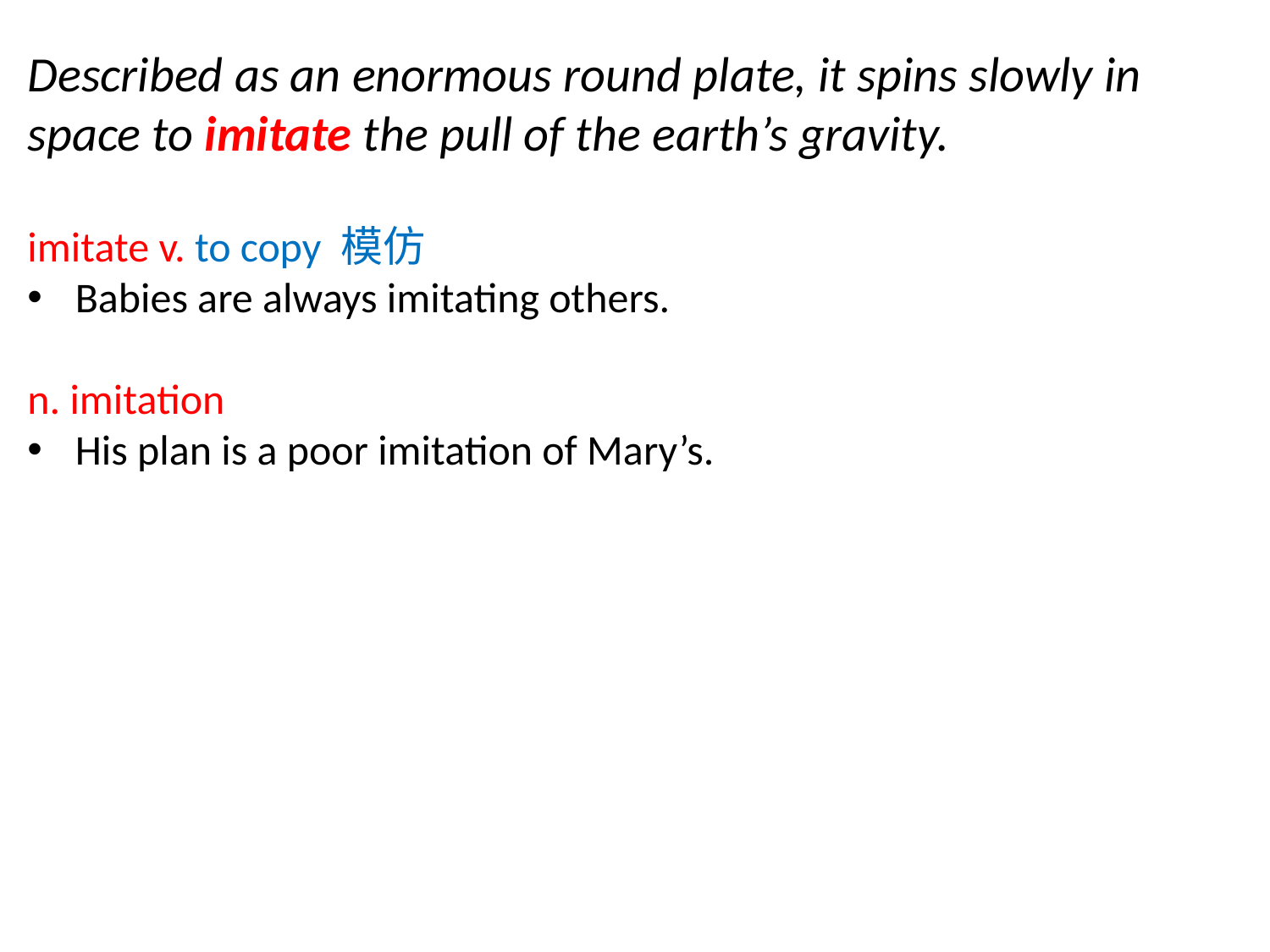

Described as an enormous round plate, it spins slowly in space to imitate the pull of the earth’s gravity.

imitate v. to copy 模仿
Babies are always imitating others.

n. imitation
His plan is a poor imitation of Mary’s.